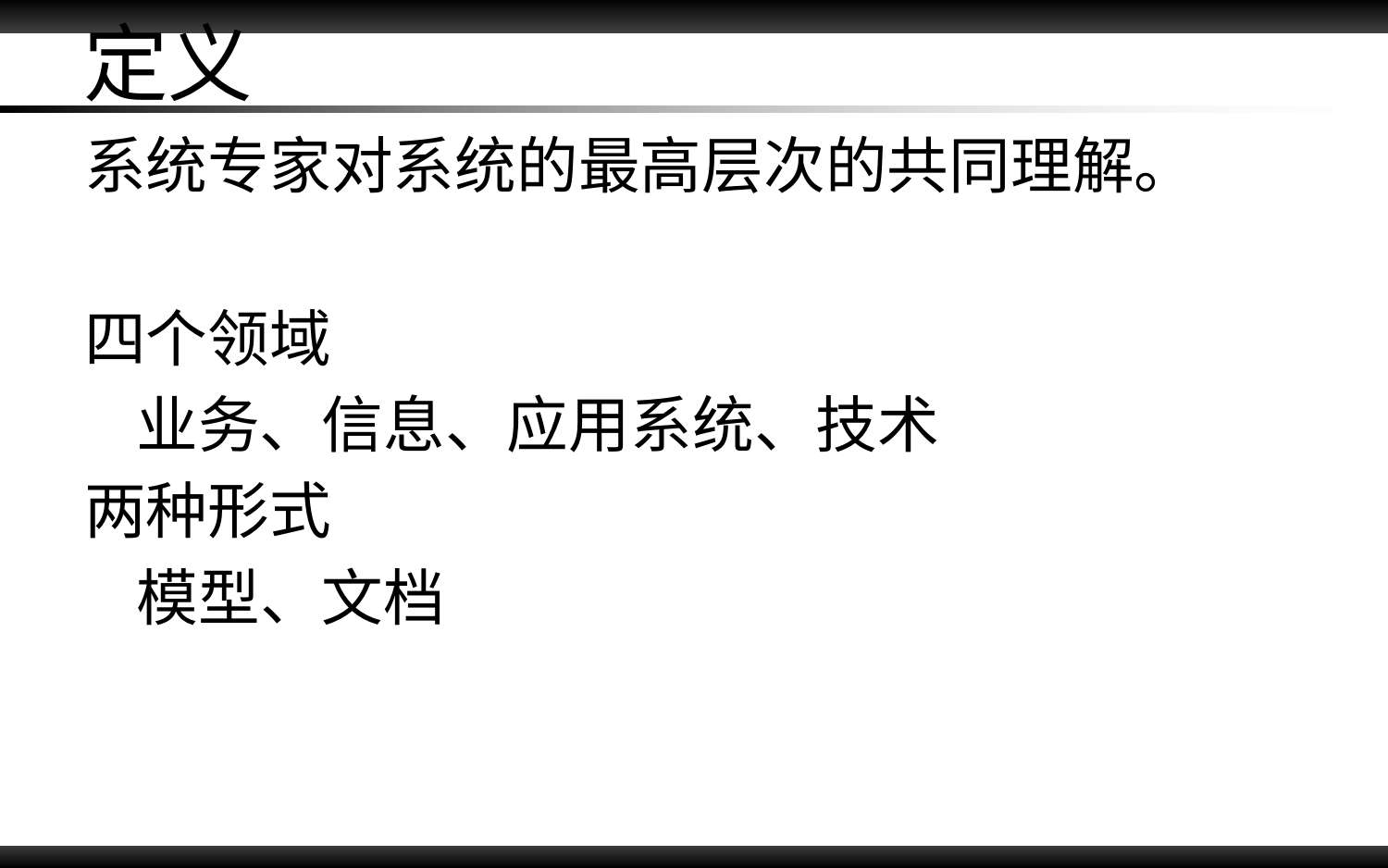

# 定义
系统专家对系统的最高层次的共同理解。

四个领域
	业务、信息、应用系统、技术
两种形式
	模型、文档